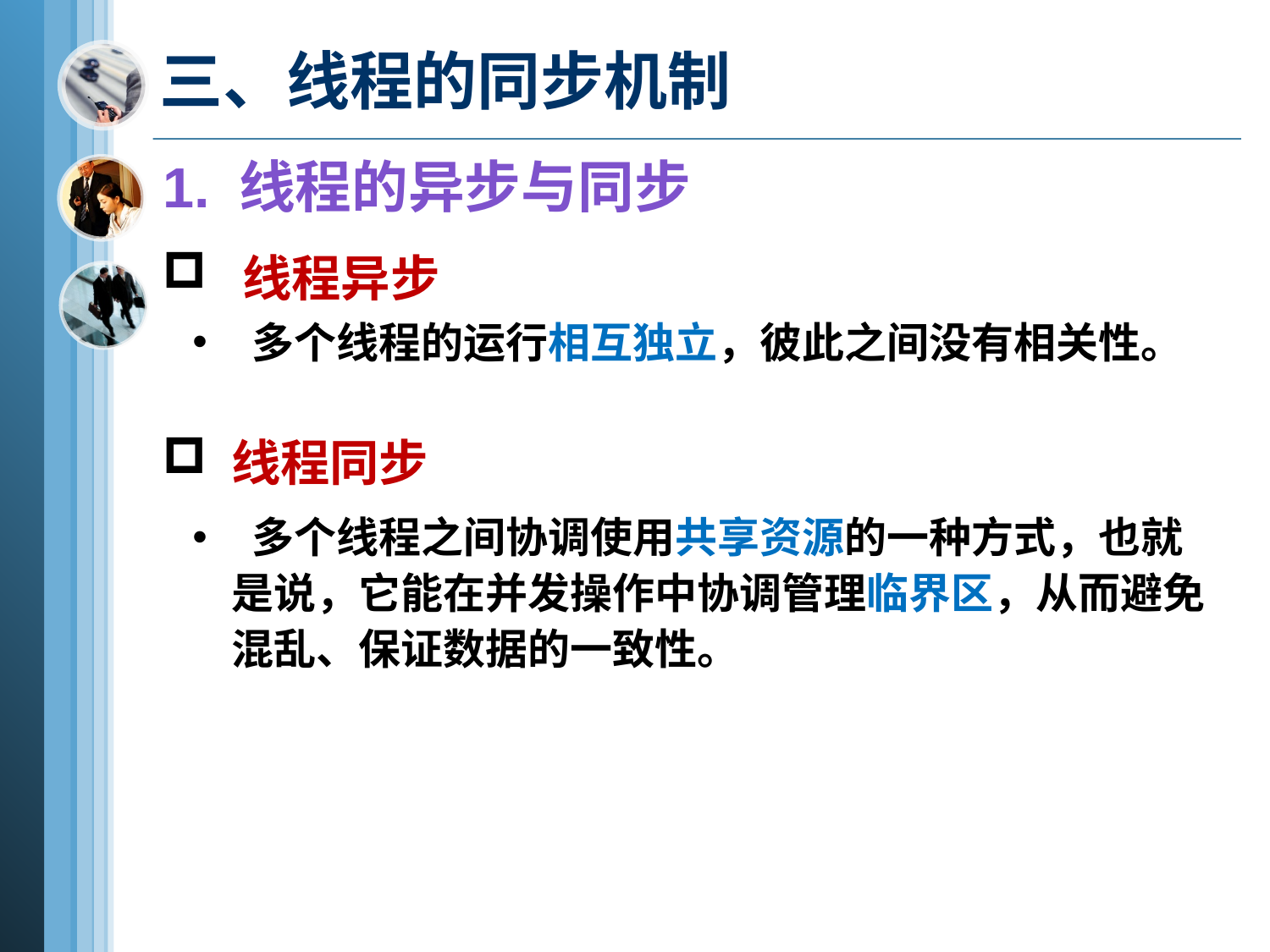

# 三、线程的同步机制
1. 线程的异步与同步
  线程异步
  多个线程的运行相互独立，彼此之间没有相关性。
 线程同步
  多个线程之间协调使用共享资源的一种方式，也就
   是说，它能在并发操作中协调管理临界区，从而避免
   混乱、保证数据的一致性。